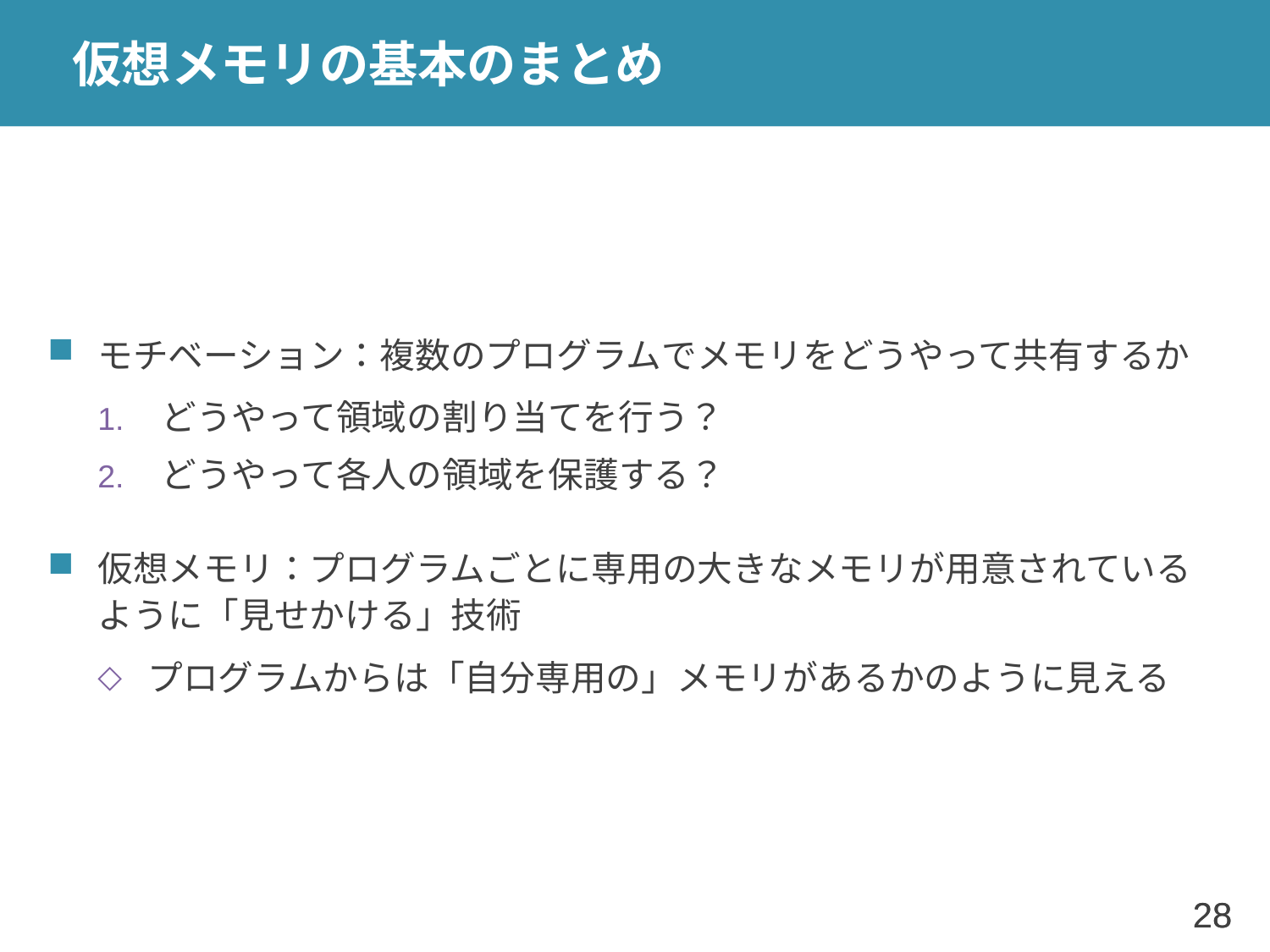

# 仮想メモリの基本のまとめ
モチベーション：複数のプログラムでメモリをどうやって共有するか
どうやって領域の割り当てを行う？
どうやって各人の領域を保護する？
仮想メモリ：プログラムごとに専用の大きなメモリが用意されているように「見せかける」技術
プログラムからは「自分専用の」メモリがあるかのように見える